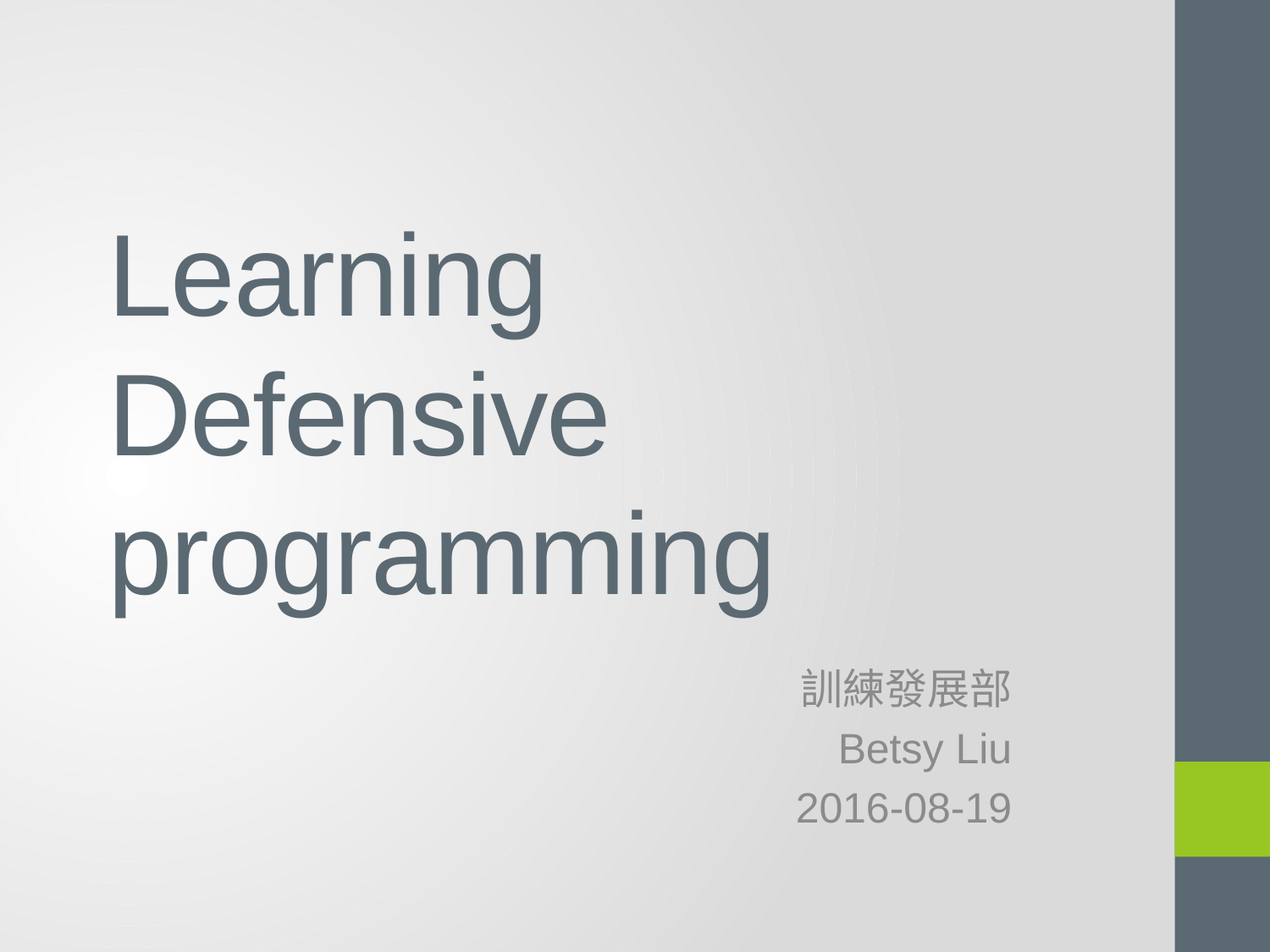

# Learning Defensive programming
訓練發展部
Betsy Liu
2016-08-19